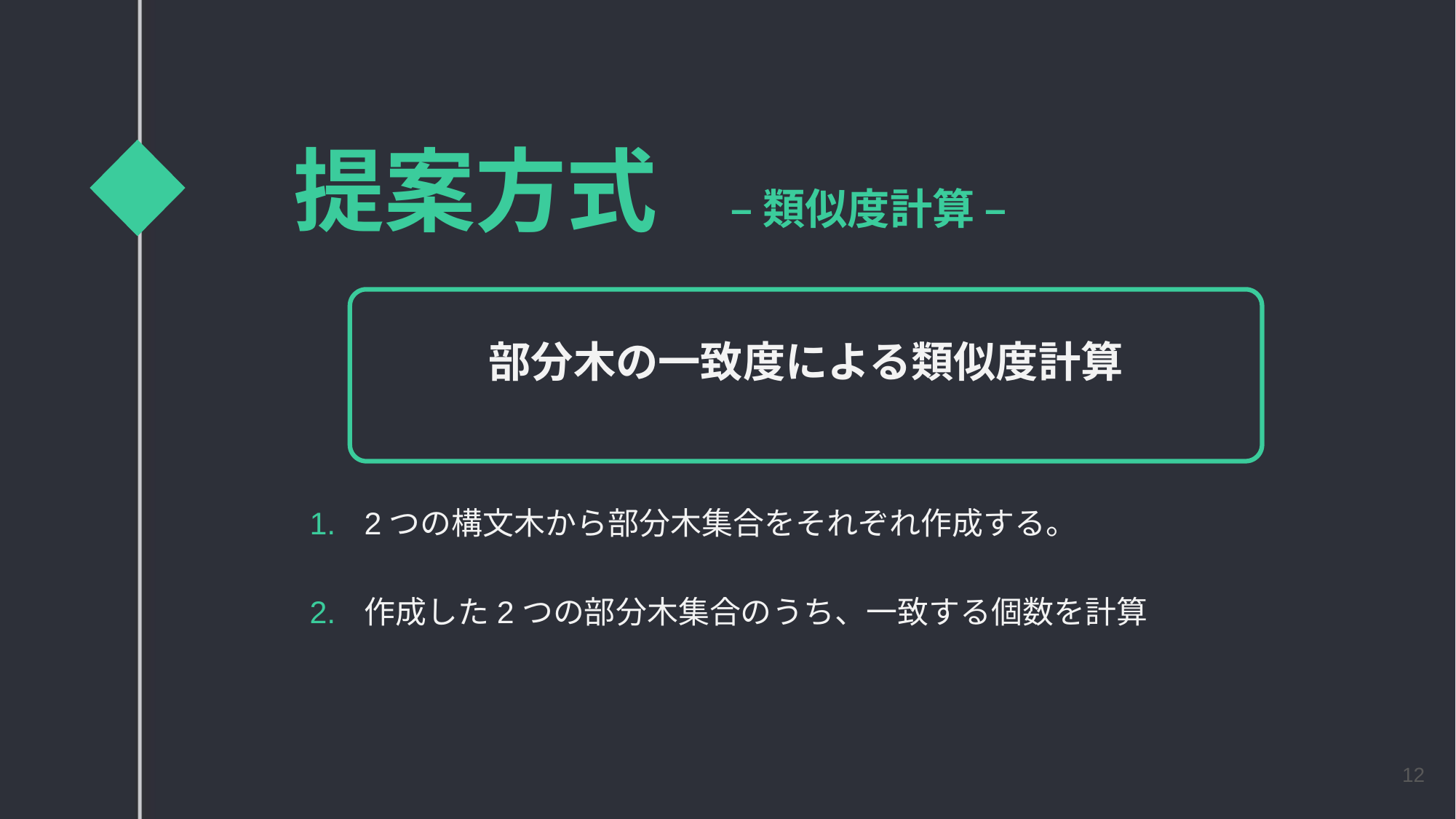

提案方式	– 類似度計算 –

部分木の一致度による類似度計算

2つの構文木から部分木集合をそれぞれ作成する。
作成した2つの部分木集合のうち、一致する個数を計算
椎名広光, 秋友克俊. 「構文解析木の類似度の判定アルゴリズム」.数理解析研究所講究録 1426 巻 2005 年 26-31
https://www.kurims.kyoto-u.ac.jp/~kyodo/kokyuroku/contents/pdf/1426-5.pdf
12